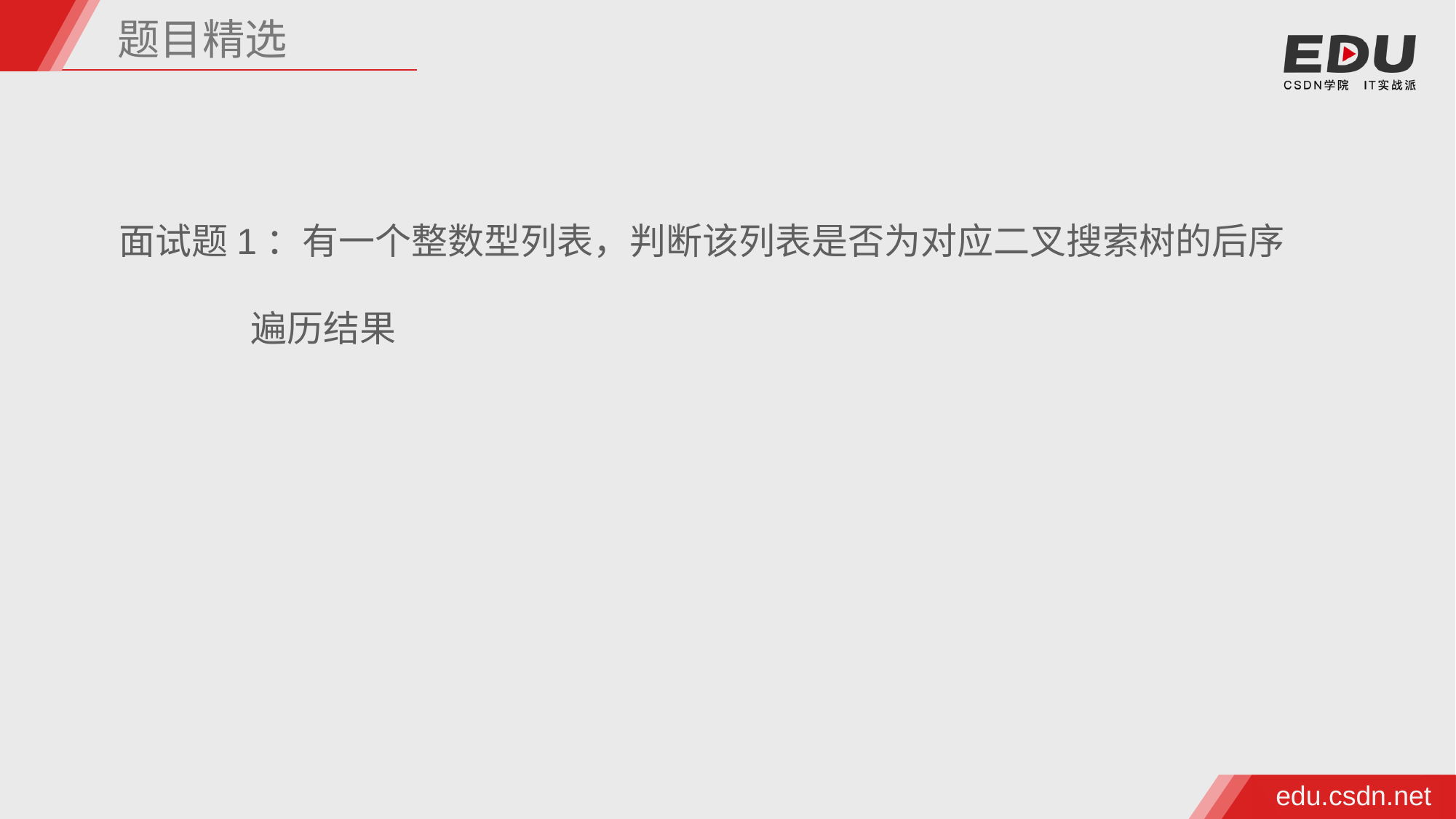

题目精选
面试题1：有一个整数型列表，判断该列表是否为对应二叉搜索树的后序
               遍历结果
edu.csdn.net